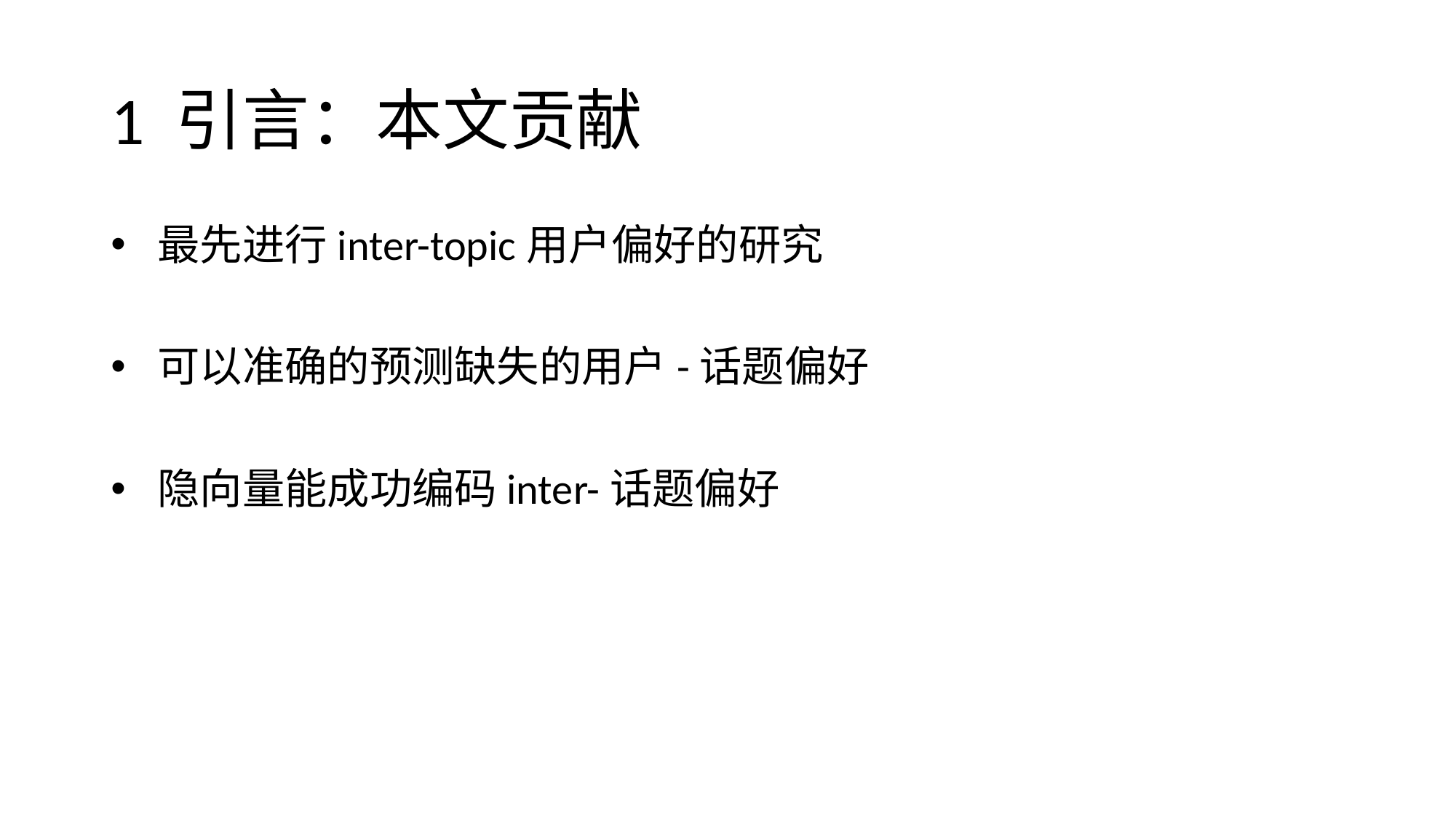

# 1 引言：本文贡献
 最先进行inter-topic用户偏好的研究

 可以准确的预测缺失的用户-话题偏好

 隐向量能成功编码inter-话题偏好